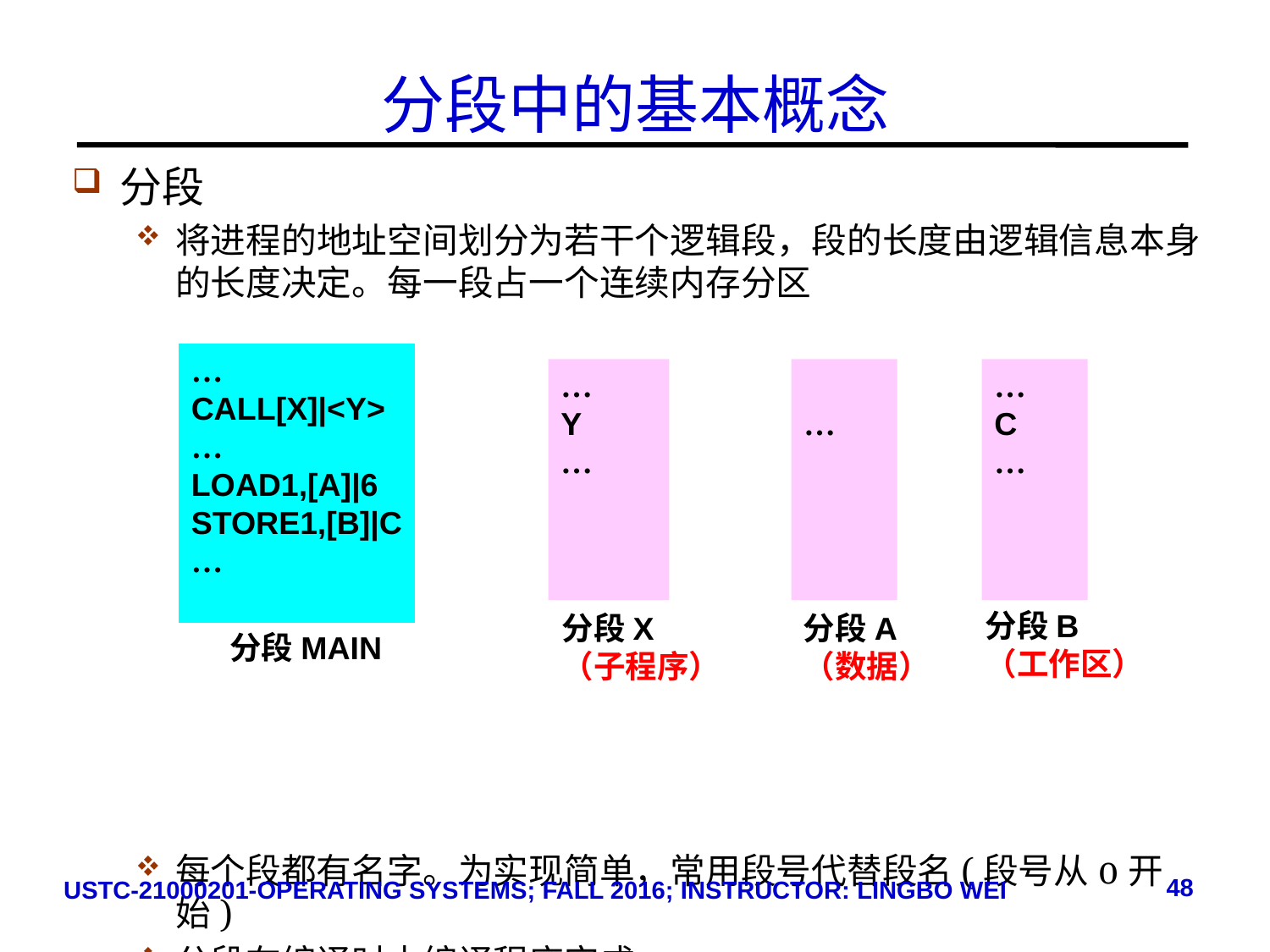

# 分段中的基本概念

分段
将进程的地址空间划分为若干个逻辑段，段的长度由逻辑信息本身的长度决定。每一段占一个连续内存分区

每个段都有名字。为实现简单，常用段号代替段名(段号从0开始)
分段在编译时由编译程序完成。

…
CALL[X]|<Y>
…
LOAD1,[A]|6
STORE1,[B]|C
…

分段MAIN
…
Y
…

…

…
C
…

分段B
（工作区）
分段X
（子程序）
分段A
（数据）
48
USTC-21000201-OPERATING SYSTEMS; FALL 2016; INSTRUCTOR: LINGBO WEI